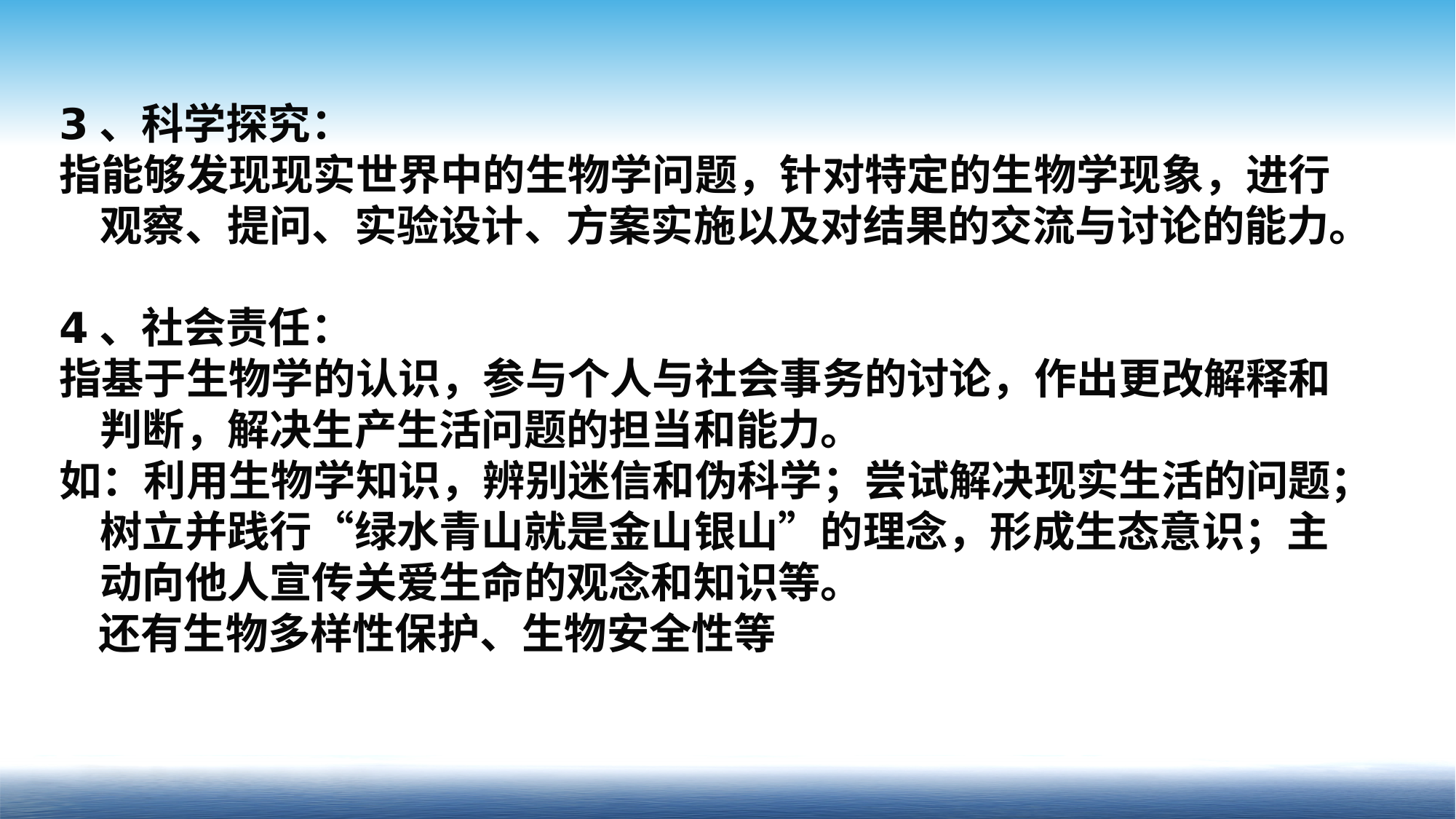

3、科学探究：
指能够发现现实世界中的生物学问题，针对特定的生物学现象，进行观察、提问、实验设计、方案实施以及对结果的交流与讨论的能力。

4、社会责任：
指基于生物学的认识，参与个人与社会事务的讨论，作出更改解释和判断，解决生产生活问题的担当和能力。
如：利用生物学知识，辨别迷信和伪科学；尝试解决现实生活的问题；树立并践行“绿水青山就是金山银山”的理念，形成生态意识；主动向他人宣传关爱生命的观念和知识等。
   还有生物多样性保护、生物安全性等